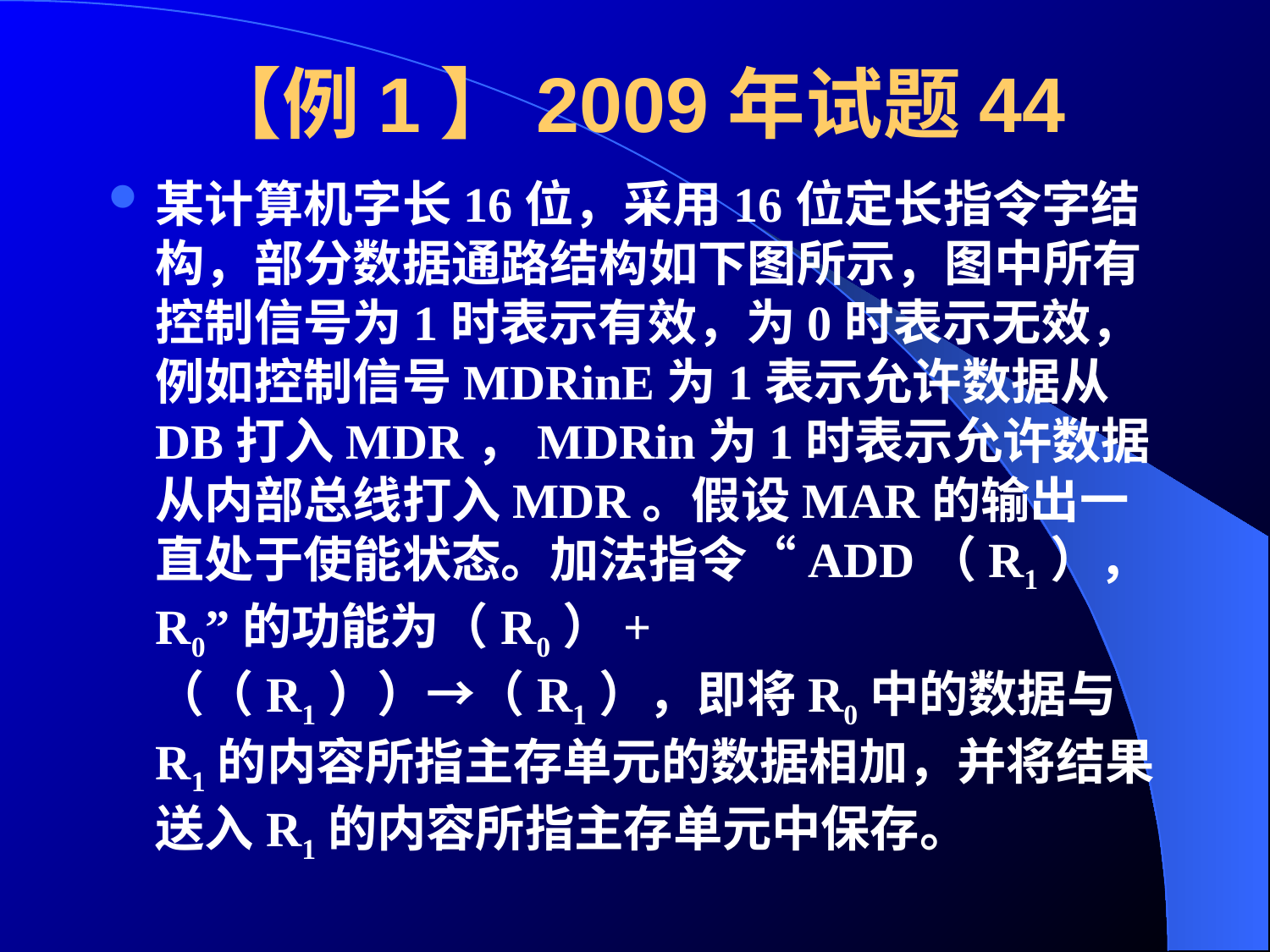

# 【例1】2009年试题44
某计算机字长16位，采用16位定长指令字结构，部分数据通路结构如下图所示，图中所有控制信号为1时表示有效，为0时表示无效，例如控制信号MDRinE为1表示允许数据从DB打入MDR，MDRin为1时表示允许数据从内部总线打入MDR。假设MAR的输出一直处于使能状态。加法指令“ADD（R1），R0”的功能为（R0）+ （（R1））→（R1），即将R0中的数据与R1的内容所指主存单元的数据相加，并将结果送入R1的内容所指主存单元中保存。